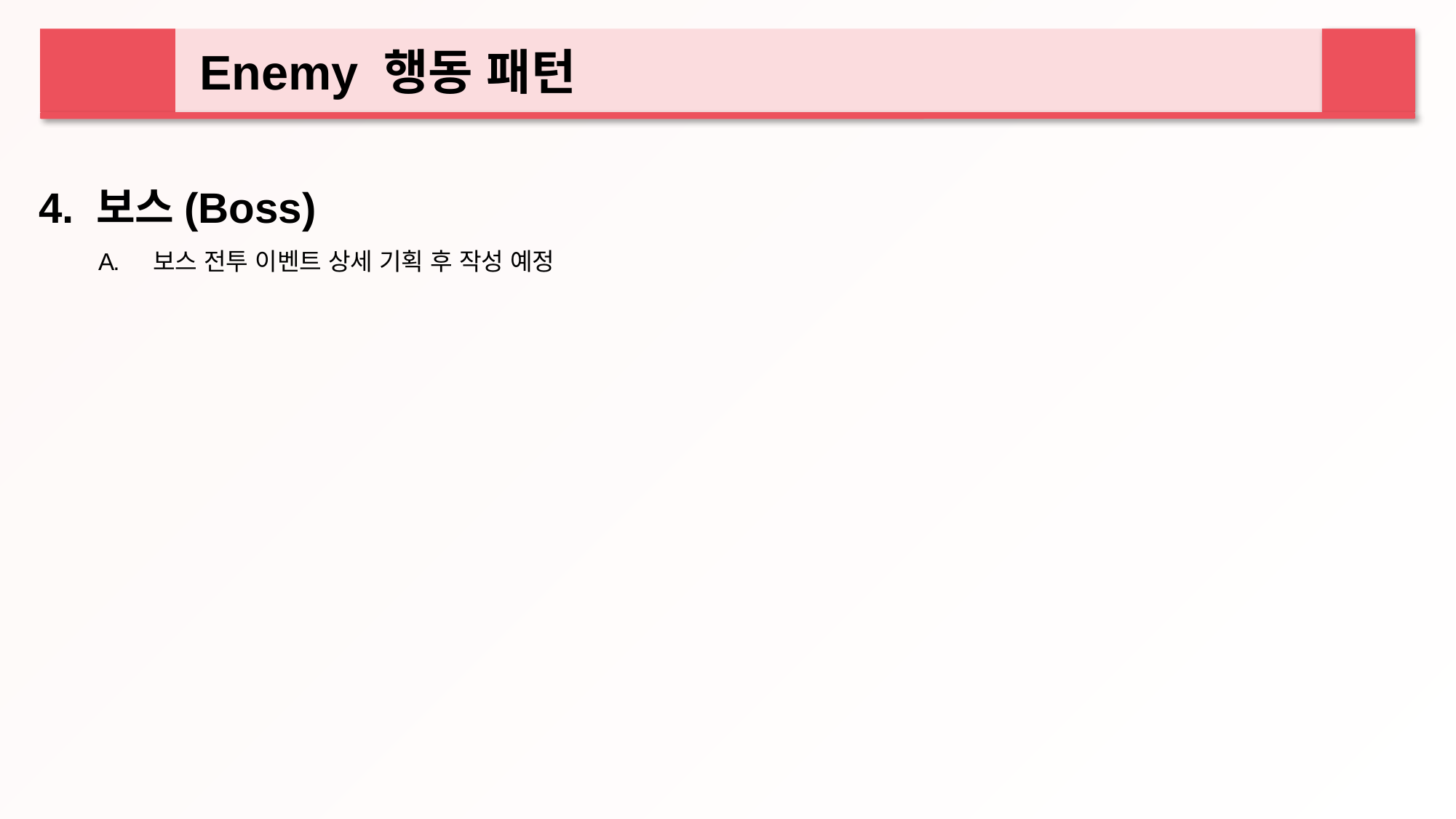

Enemy 행동 패턴

4. 보스(Boss)
보스 전투 이벤트 상세 기획 후 작성 예정